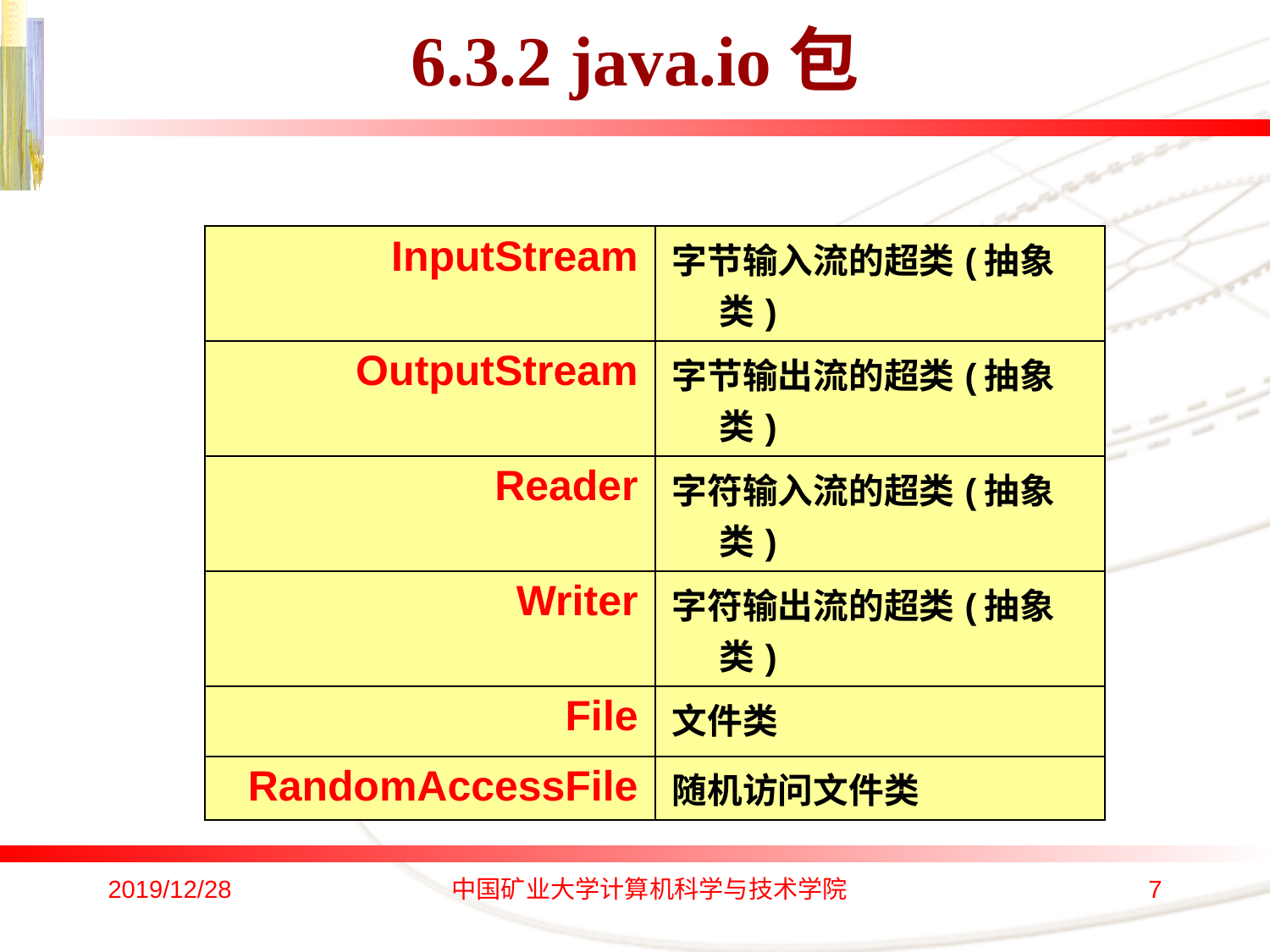

# 6.3.2 java.io包
| InputStream | 字节输入流的超类(抽象类) |
| --- | --- |
| OutputStream | 字节输出流的超类(抽象类) |
| Reader | 字符输入流的超类(抽象类) |
| Writer | 字符输出流的超类(抽象类) |
| File | 文件类 |
| RandomAccessFile | 随机访问文件类 |
2019/12/28
中国矿业大学计算机科学与技术学院
7